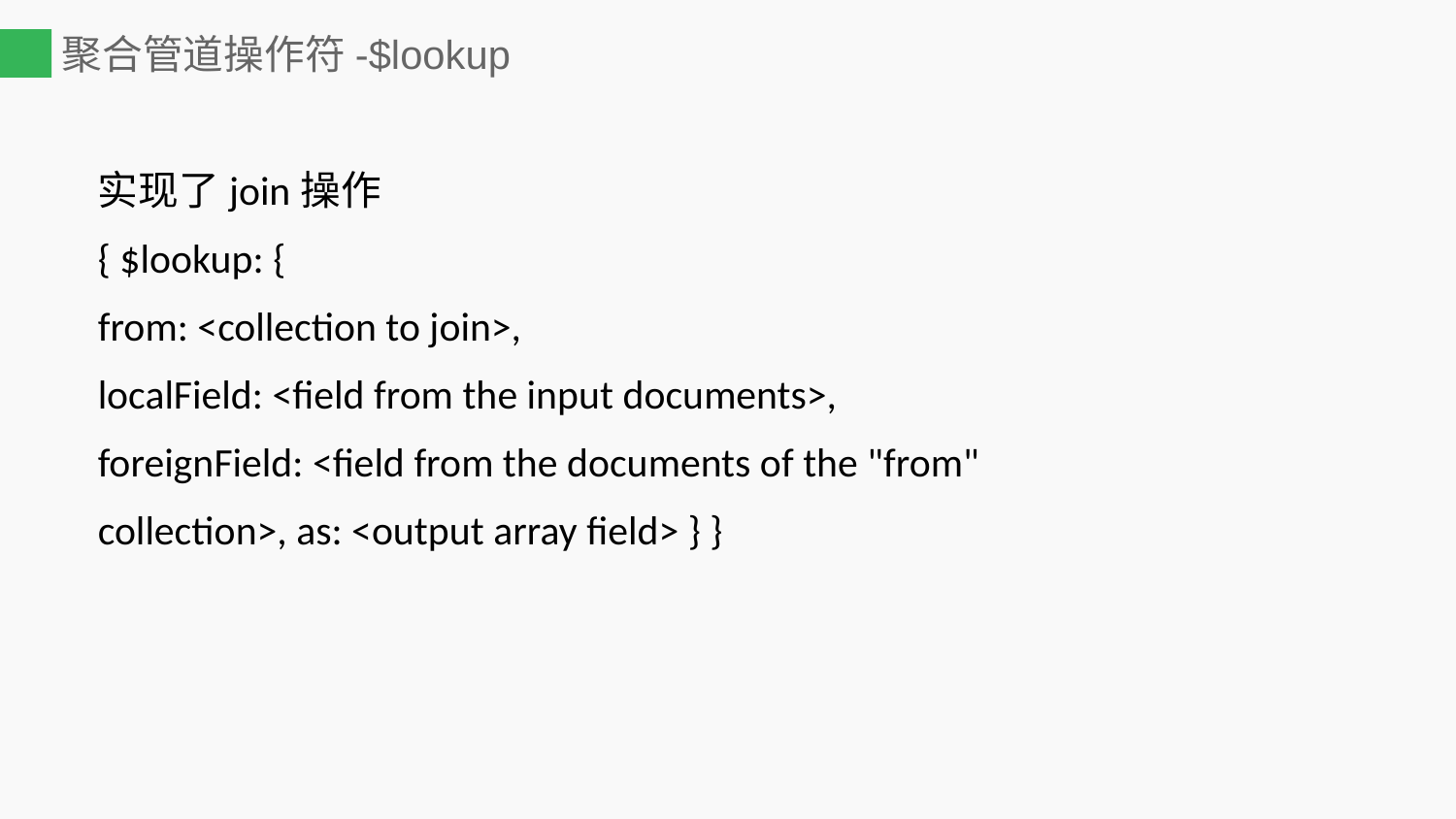

# 聚合管道操作符-$lookup
实现了join操作
{ $lookup: {
from: <collection to join>,
localField: <field from the input documents>,
foreignField: <field from the documents of the "from" collection>, as: <output array field> } }